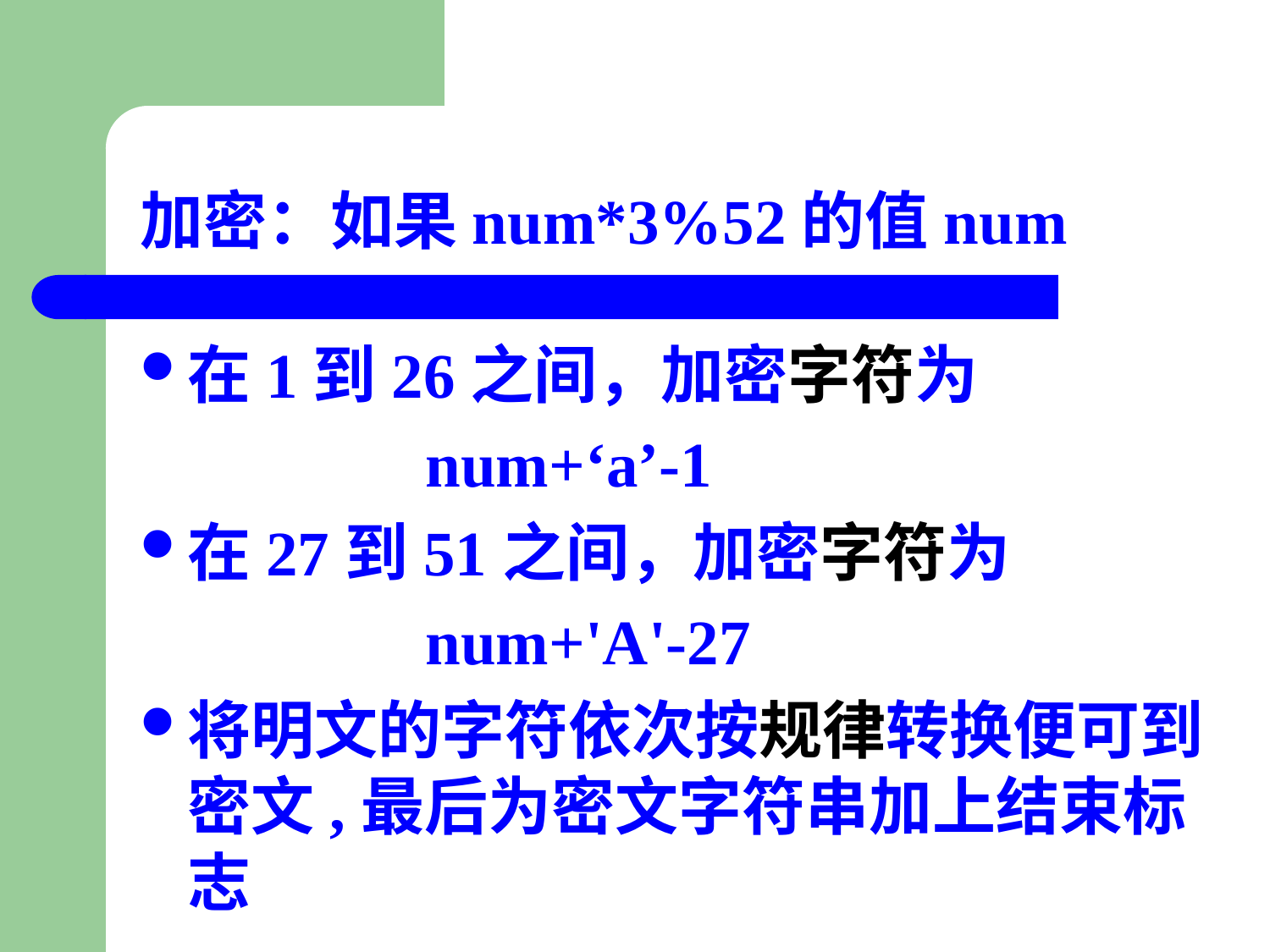

# 加密：如果num*3%52的值num
在1到26之间，加密字符为
                  num+‘a’-1
在27到51之间，加密字符为
                  num+'A'-27
将明文的字符依次按规律转换便可到密文,最后为密文字符串加上结束标志